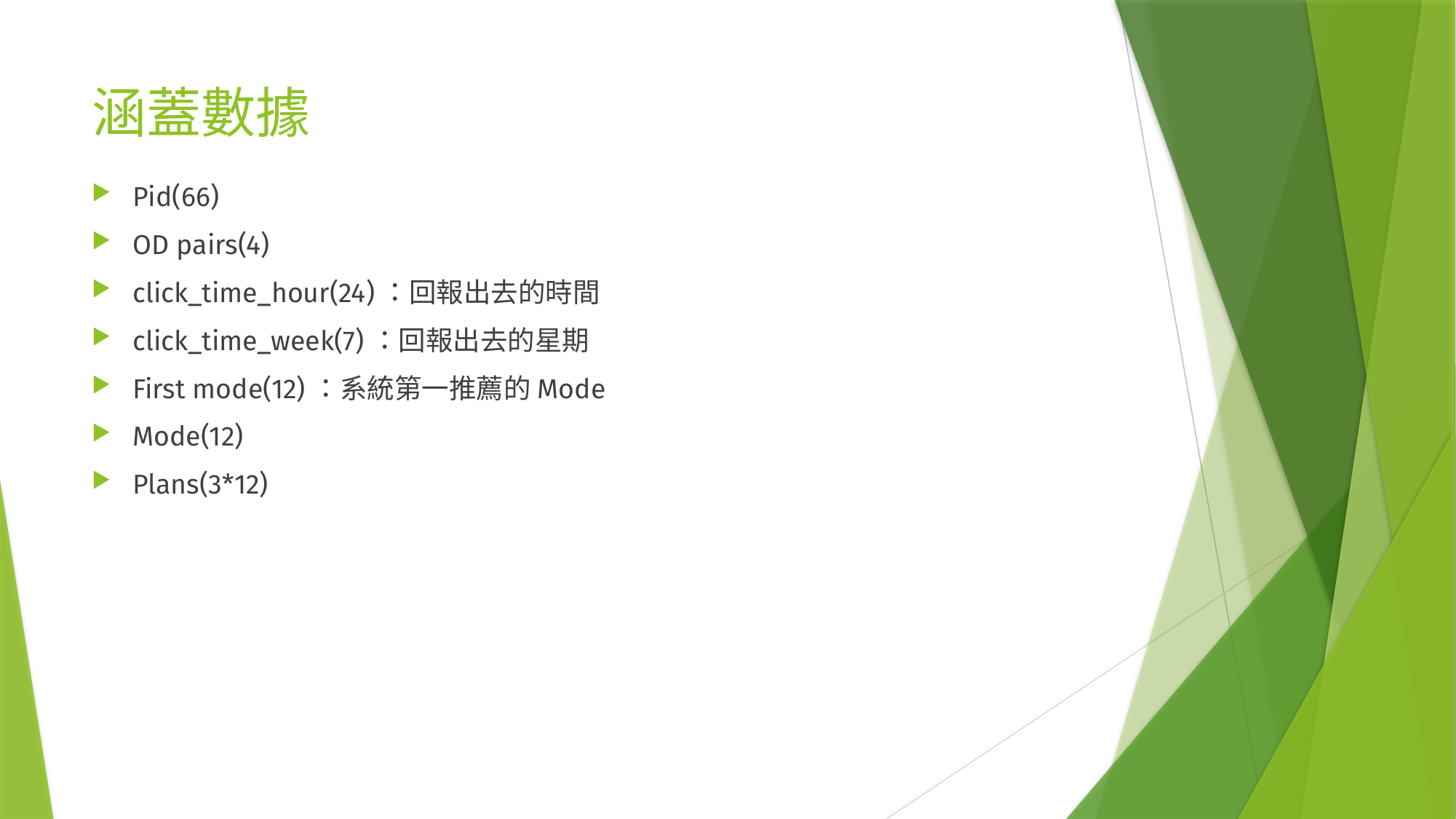

# 涵蓋數據
Pid(66)
OD pairs(4)
click_time_hour(24)：回報出去的時間
click_time_week(7)：回報出去的星期
First mode(12)：系統第一推薦的Mode
Mode(12)
Plans(3*12)